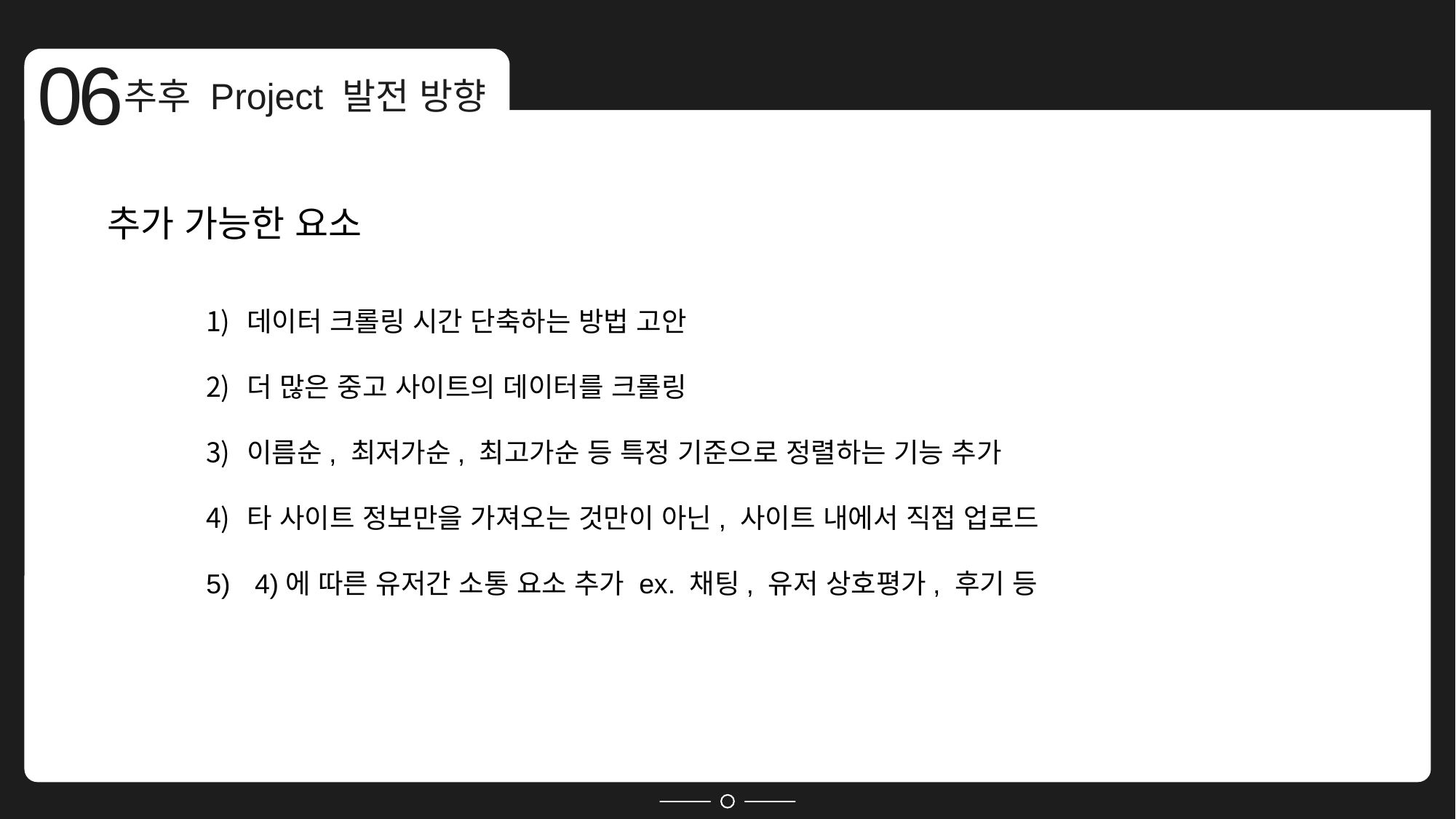

06
추후 Project 발전 방향
추가 가능한 요소
데이터 크롤링 시간 단축하는 방법 고안

더 많은 중고 사이트의 데이터를 크롤링

이름순, 최저가순, 최고가순 등 특정 기준으로 정렬하는 기능 추가

타 사이트 정보만을 가져오는 것만이 아닌, 사이트 내에서 직접 업로드

 4)에 따른 유저간 소통 요소 추가 ex. 채팅, 유저 상호평가, 후기 등